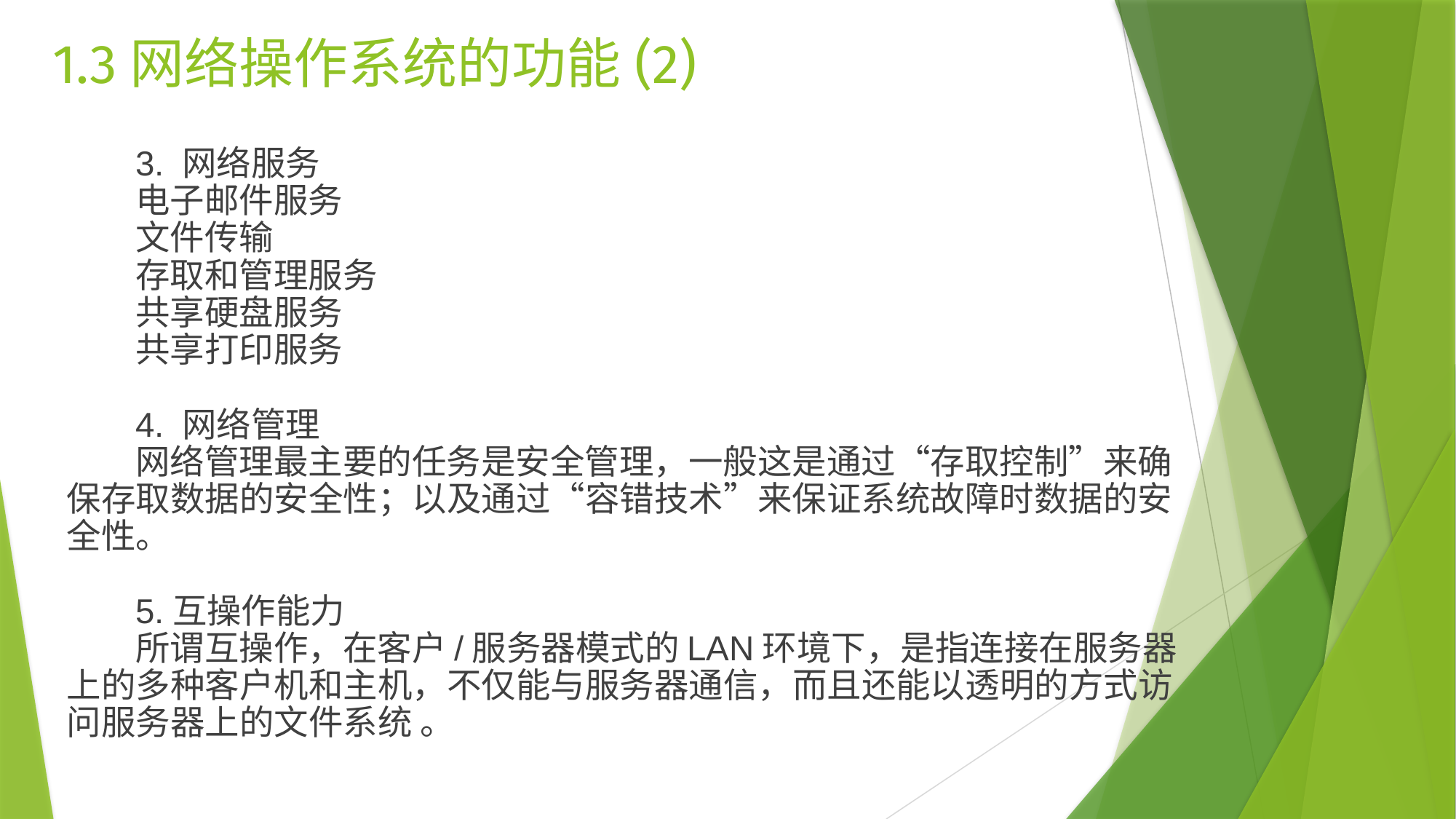

1.3网络操作系统的功能(2)
3. 网络服务
电子邮件服务
文件传输
存取和管理服务
共享硬盘服务
共享打印服务

4. 网络管理
网络管理最主要的任务是安全管理，一般这是通过“存取控制”来确保存取数据的安全性；以及通过“容错技术”来保证系统故障时数据的安全性。

5.互操作能力
所谓互操作，在客户/服务器模式的LAN环境下，是指连接在服务器上的多种客户机和主机，不仅能与服务器通信，而且还能以透明的方式访问服务器上的文件系统 。